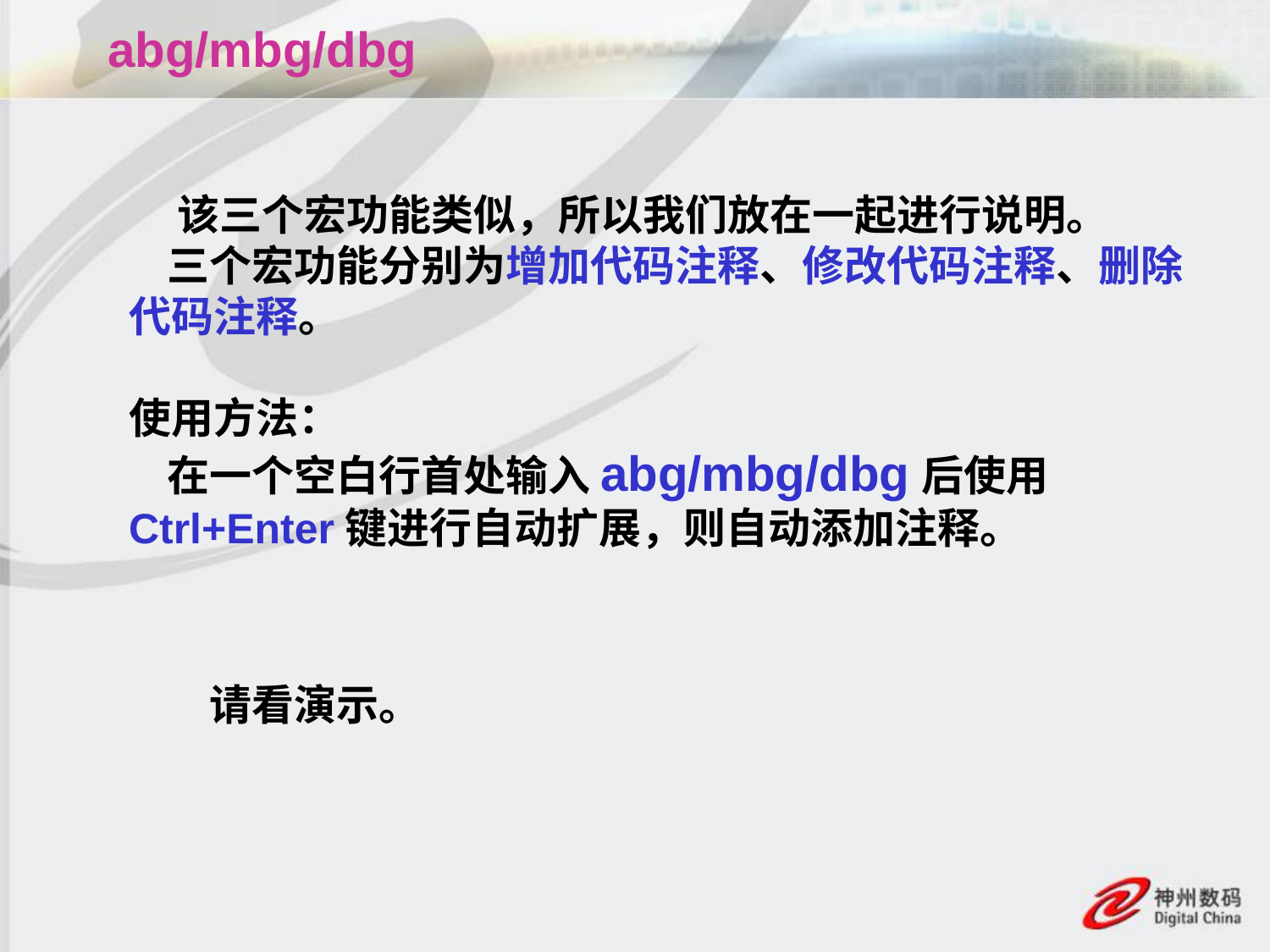

# abg/mbg/dbg
    该三个宏功能类似，所以我们放在一起进行说明。
    三个宏功能分别为增加代码注释、修改代码注释、删除代码注释。
使用方法：
    在一个空白行首处输入abg/mbg/dbg后使用Ctrl+Enter键进行自动扩展，则自动添加注释。
   请看演示。